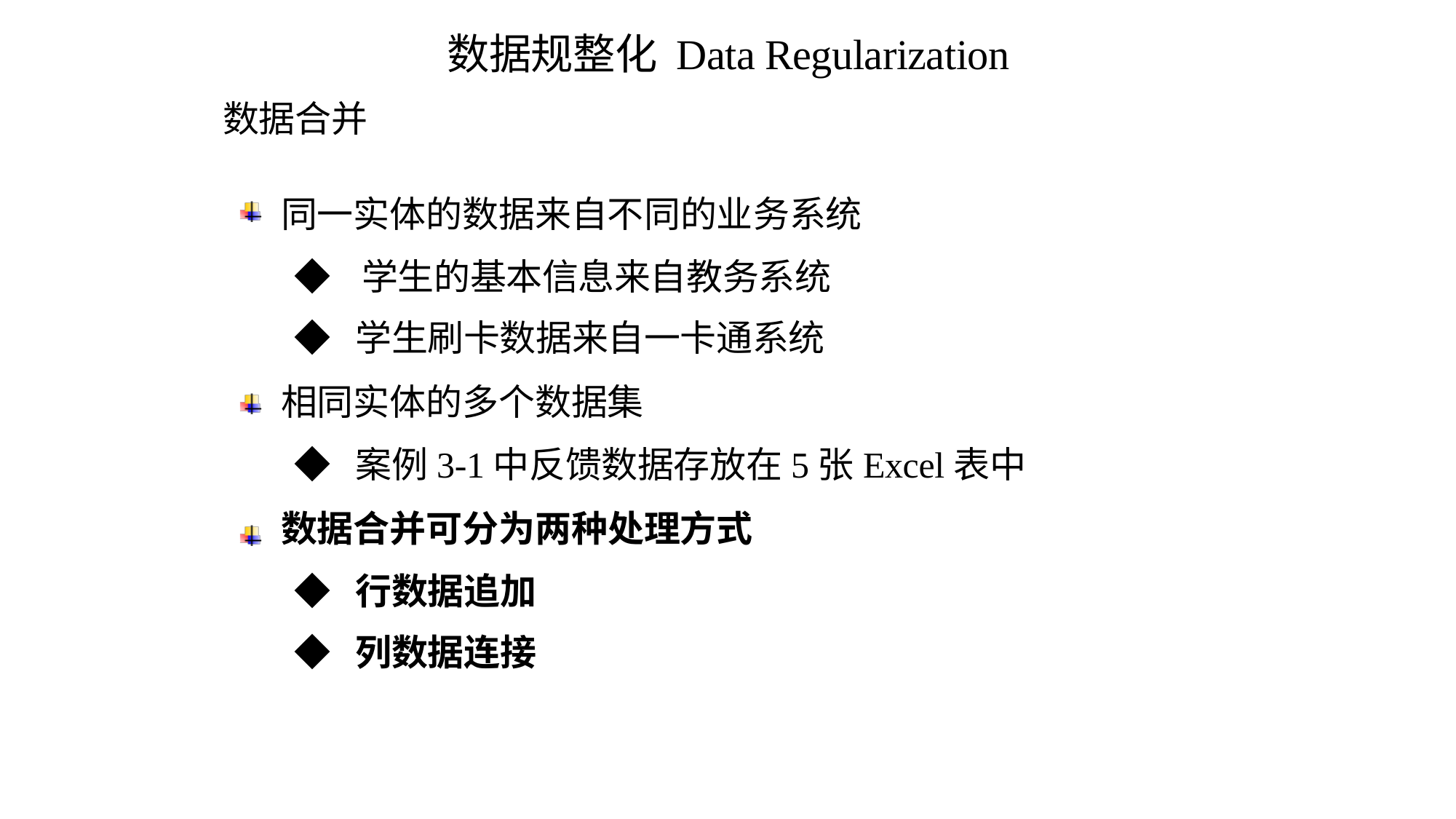

数据规整化 Data Regularization
数据合并
同一实体的数据来自不同的业务系统

◆  学生的基本信息来自教务系统

◆  学生刷卡数据来自一卡通系统

相同实体的多个数据集

◆  案例3-1中反馈数据存放在5张Excel表中

数据合并可分为两种处理方式

◆  行数据追加

◆  列数据连接